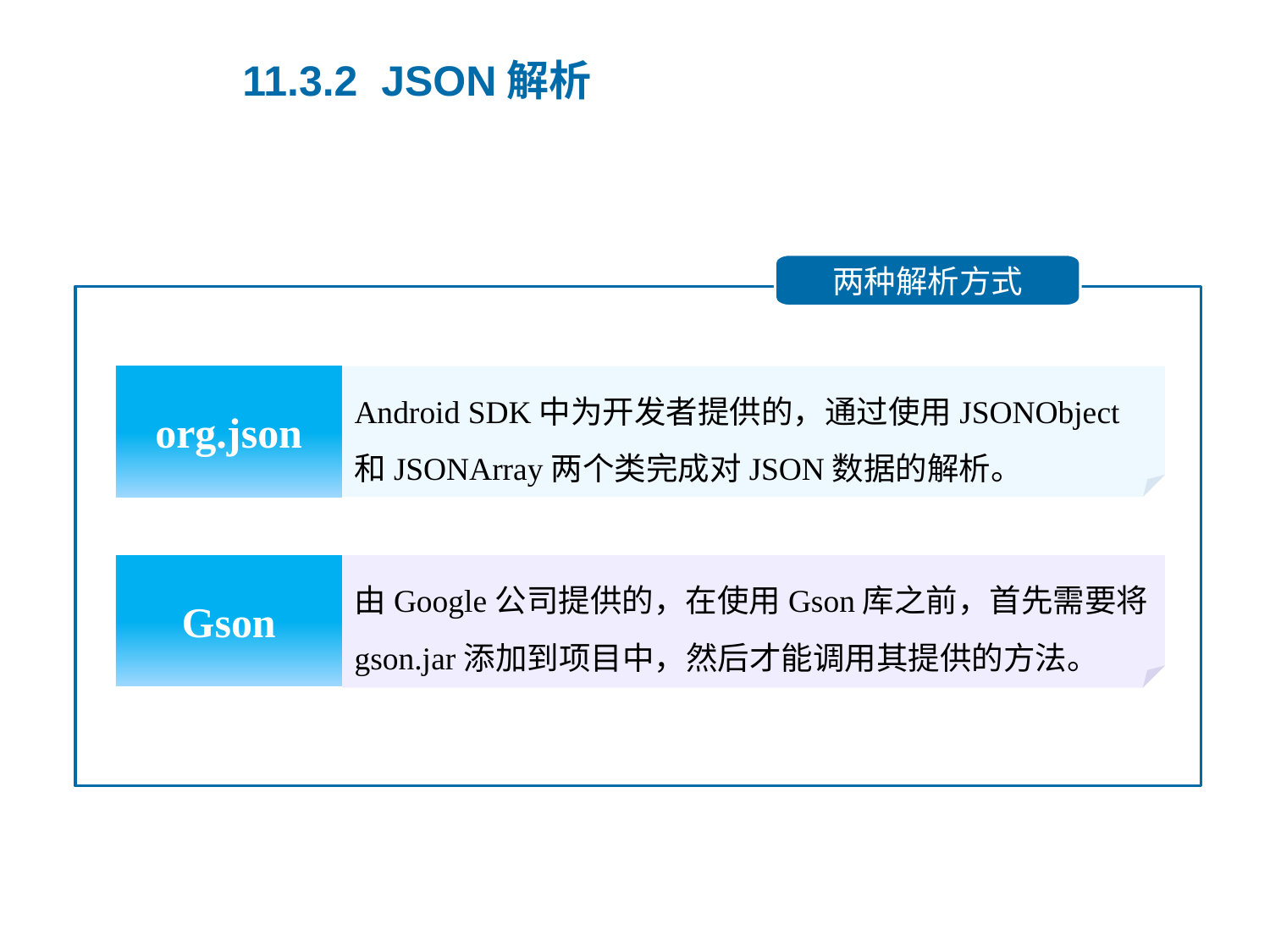

11.3.2  JSON解析

两种解析方式

org.json

Android SDK中为开发者提供的，通过使用JSONObject和JSONArray两个类完成对JSON数据的解析。

Gson

由Google公司提供的，在使用Gson库之前，首先需要将gson.jar添加到项目中，然后才能调用其提供的方法。